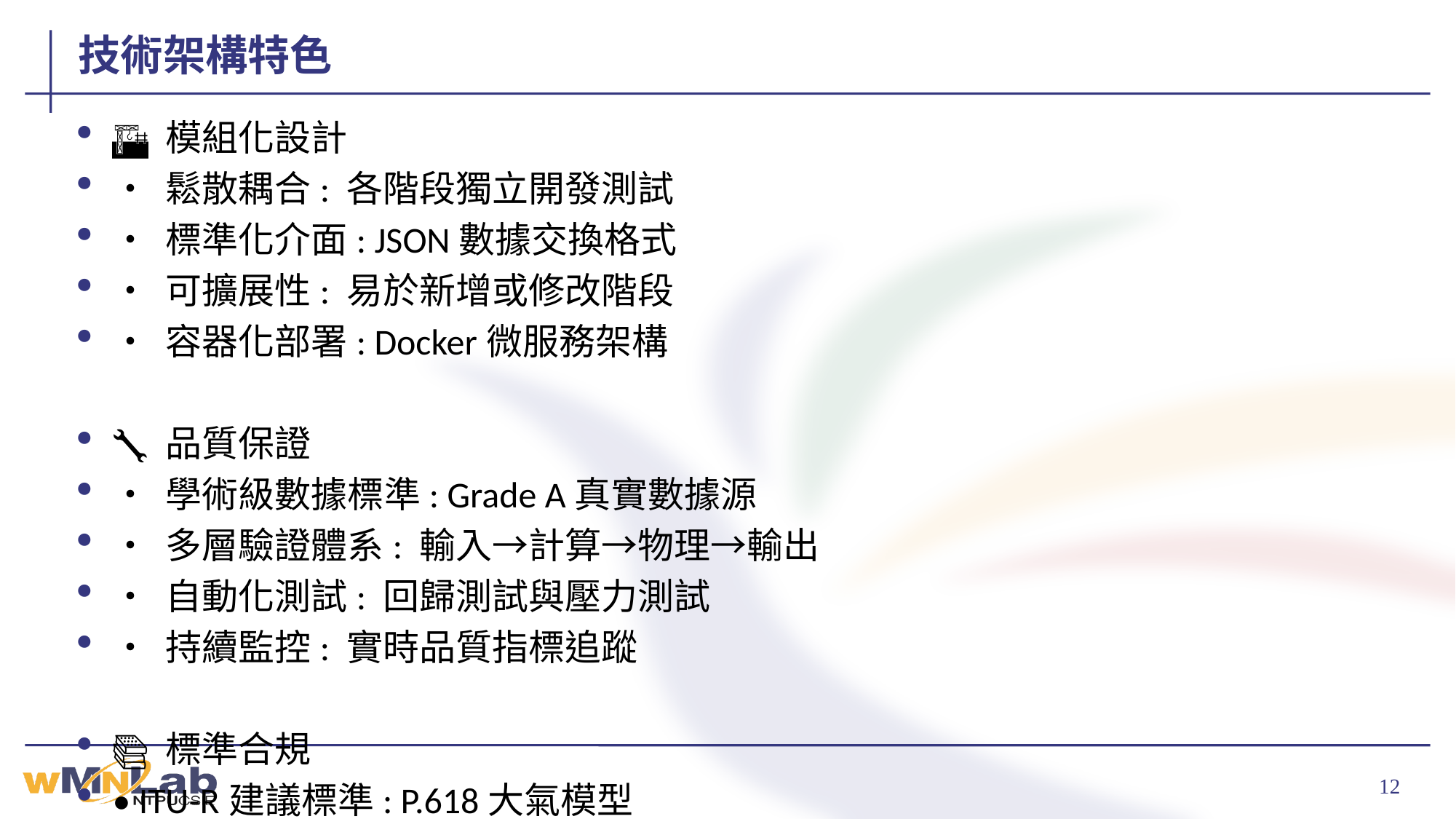

# 技術架構特色
🏗️ 模組化設計
• 鬆散耦合: 各階段獨立開發測試
• 標準化介面: JSON數據交換格式
• 可擴展性: 易於新增或修改階段
• 容器化部署: Docker微服務架構

🔧 品質保證
• 學術級數據標準: Grade A真實數據源
• 多層驗證體系: 輸入→計算→物理→輸出
• 自動化測試: 回歸測試與壓力測試
• 持續監控: 實時品質指標追蹤

📚 標準合規
• ITU-R建議標準: P.618大氣模型
• 3GPP NTN標準: 5G衛星通訊規範
• IEEE標準: 軌道力學與信號處理
• 學術論文等級: 可重現性驗證

🚀 創新特色
• AI驅動決策: 深度強化學習算法
• 實時處理: 毫秒級響應能力
• 智能優化: 自適應參數調整